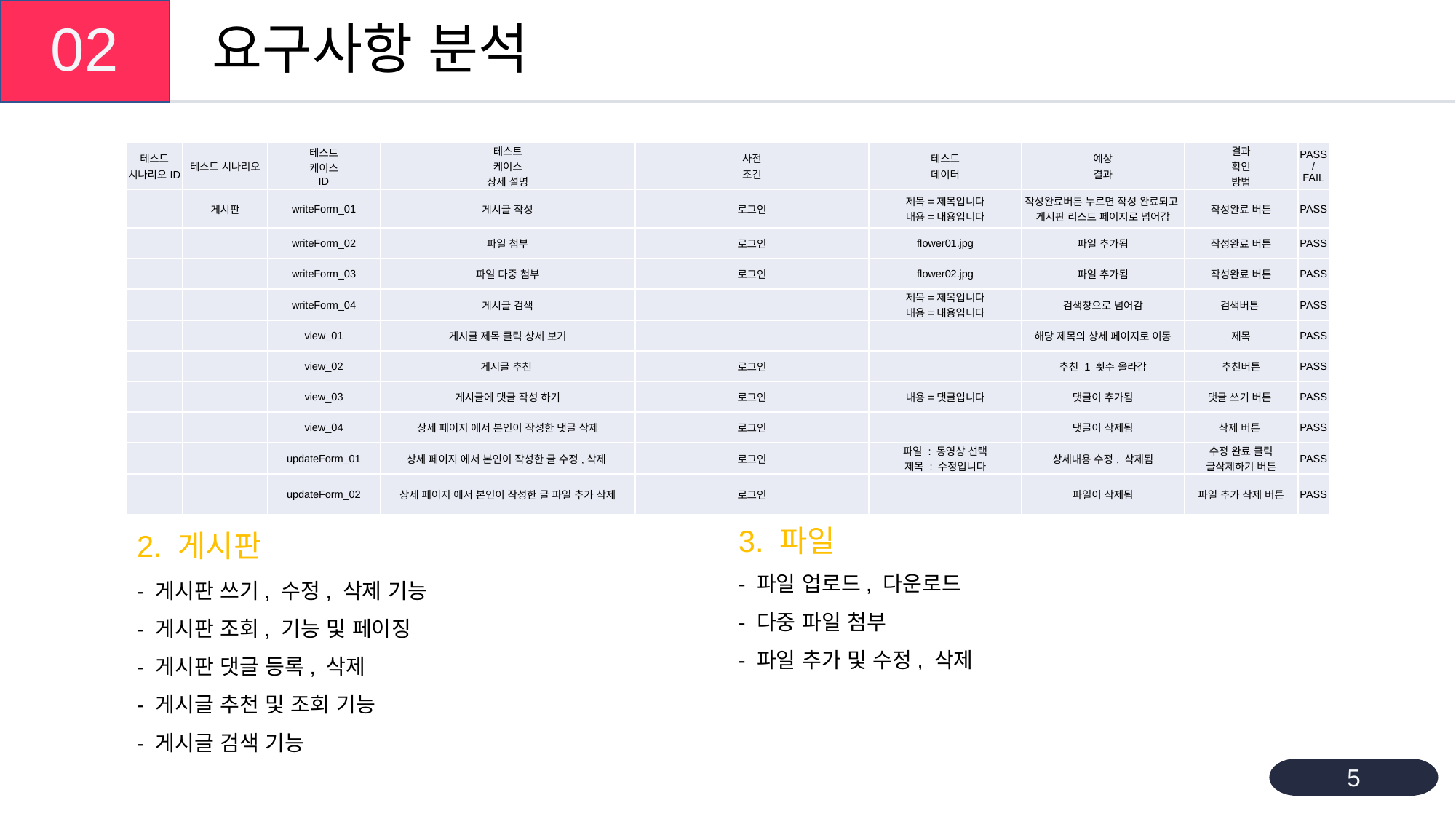

02
# 요구사항 분석
| 테스트 시나리오ID | 테스트 시나리오 | 테스트 케이스 ID | 테스트 케이스 상세 설명 | 사전 조건 | 테스트 데이터 | 예상 결과 | 결과 확인 방법 | PASS / FAIL |
| --- | --- | --- | --- | --- | --- | --- | --- | --- |
|  | 게시판 | writeForm\_01 | 게시글 작성 | 로그인 | 제목=제목입니다 내용=내용입니다 | 작성완료버튼 누르면 작성 완료되고 게시판 리스트 페이지로 넘어감 | 작성완료 버튼 | PASS |
|  |  | writeForm\_02 | 파일 첨부 | 로그인 | flower01.jpg | 파일 추가됨 | 작성완료 버튼 | PASS |
|  |  | writeForm\_03 | 파일 다중 첨부 | 로그인 | flower02.jpg | 파일 추가됨 | 작성완료 버튼 | PASS |
|  |  | writeForm\_04 | 게시글 검색 |  | 제목=제목입니다 내용=내용입니다 | 검색창으로 넘어감 | 검색버튼 | PASS |
|  |  | view\_01 | 게시글 제목 클릭 상세 보기 |  |  | 해당 제목의 상세 페이지로 이동 | 제목 | PASS |
|  |  | view\_02 | 게시글 추천 | 로그인 |  | 추천 1 횟수 올라감 | 추천버튼 | PASS |
|  |  | view\_03 | 게시글에 댓글 작성 하기 | 로그인 | 내용=댓글입니다 | 댓글이 추가됨 | 댓글 쓰기 버튼 | PASS |
|  |  | view\_04 | 상세 페이지 에서 본인이 작성한 댓글 삭제 | 로그인 |  | 댓글이 삭제됨 | 삭제 버튼 | PASS |
|  |  | updateForm\_01 | 상세 페이지 에서 본인이 작성한 글 수정,삭제 | 로그인 | 파일 : 동영상 선택 제목 : 수정입니다 | 상세내용 수정, 삭제됨 | 수정 완료 클릭 글삭제하기 버튼 | PASS |
|  |  | updateForm\_02 | 상세 페이지 에서 본인이 작성한 글 파일 추가 삭제 | 로그인 |  | 파일이 삭제됨 | 파일 추가 삭제 버튼 | PASS |
2. 게시판
- 게시판 쓰기, 수정, 삭제 기능
- 게시판 조회, 기능 및 페이징
- 게시판 댓글 등록, 삭제
- 게시글 추천 및 조회 기능
- 게시글 검색 기능

3. 파일
- 파일 업로드, 다운로드
- 다중 파일 첨부
- 파일 추가 및 수정, 삭제

5